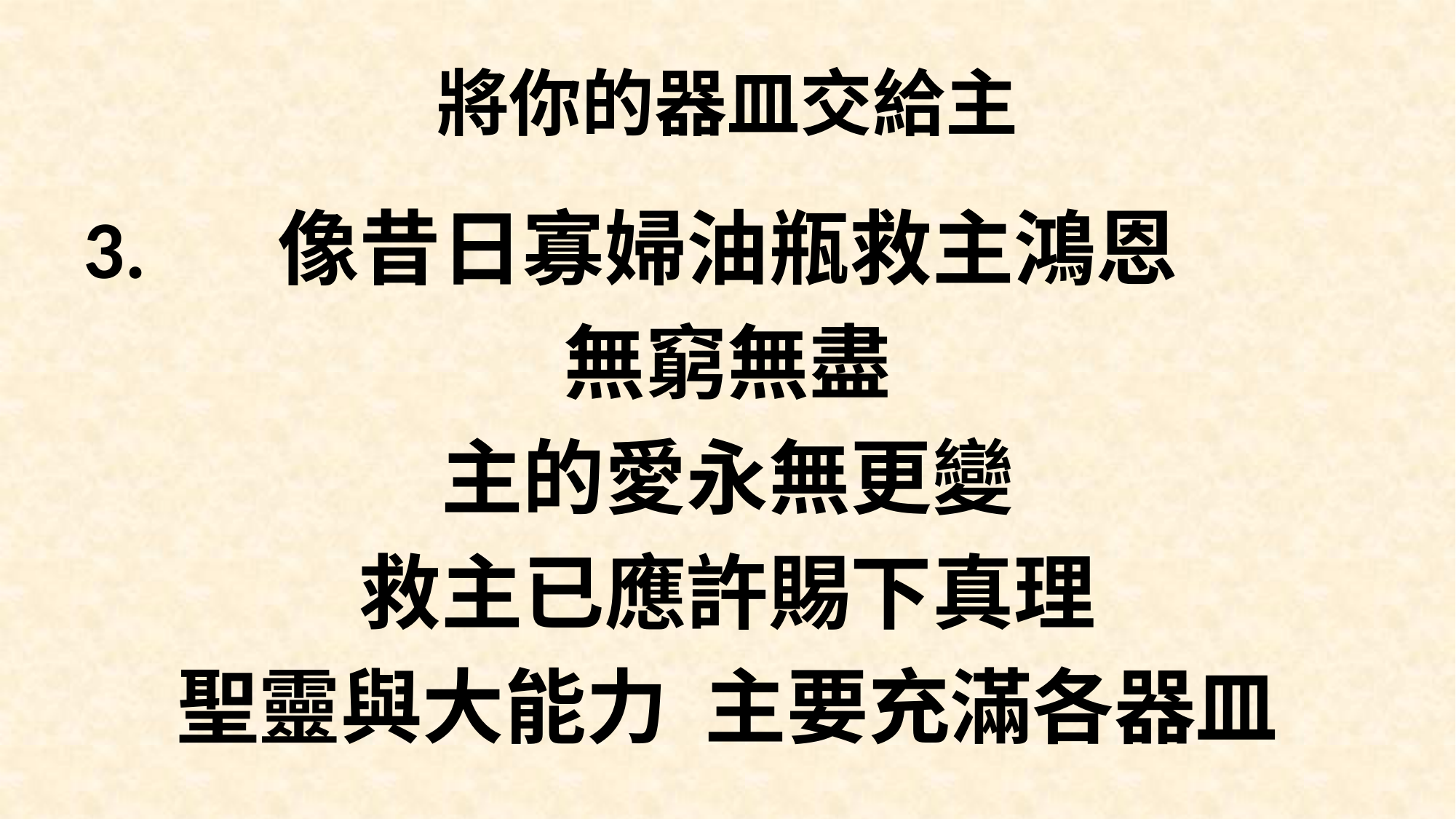

# 將你的器皿交給主
像昔日寡婦油瓶救主鴻恩
無窮無盡
主的愛永無更變
救主已應許賜下真理
聖靈與大能力  主要充滿各器皿
3.